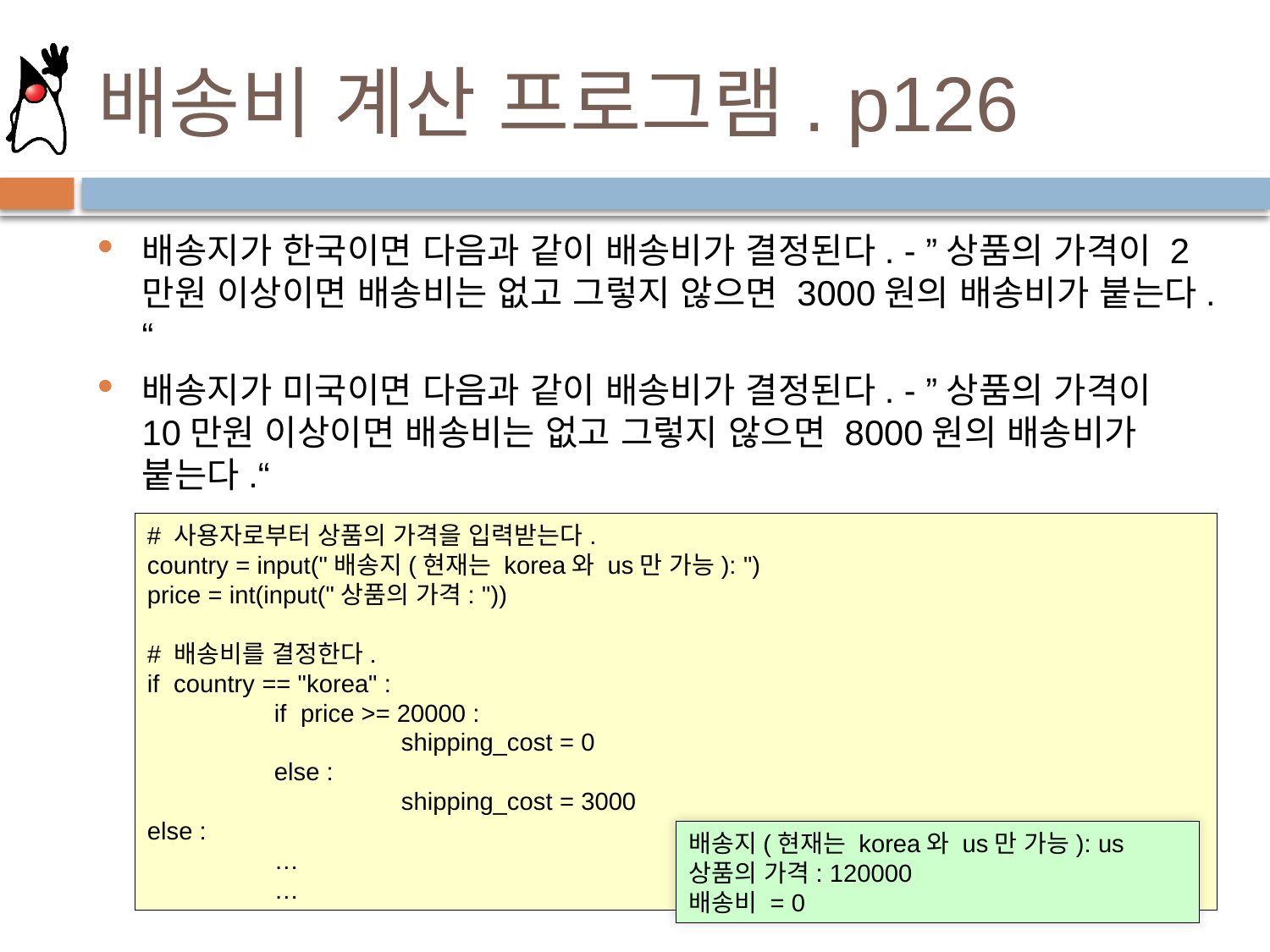

# 배송비 계산 프로그램. p126
배송지가 한국이면 다음과 같이 배송비가 결정된다. - ”상품의 가격이 2만원 이상이면 배송비는 없고 그렇지 않으면 3000원의 배송비가 붙는다.“
배송지가 미국이면 다음과 같이 배송비가 결정된다. - ”상품의 가격이 10만원 이상이면 배송비는 없고 그렇지 않으면 8000원의 배송비가 붙는다.“

# 사용자로부터 상품의 가격을 입력받는다.
country = input("배송지(현재는 korea와 us만 가능): ")
price = int(input("상품의 가격: "))

# 배송비를 결정한다.
if  country == "korea" :
	if  price >= 20000 :
		shipping_cost = 0
	else :
		shipping_cost = 3000
else :
	…
	…
배송지(현재는 korea와 us만 가능): us
상품의 가격: 120000
배송비 = 0